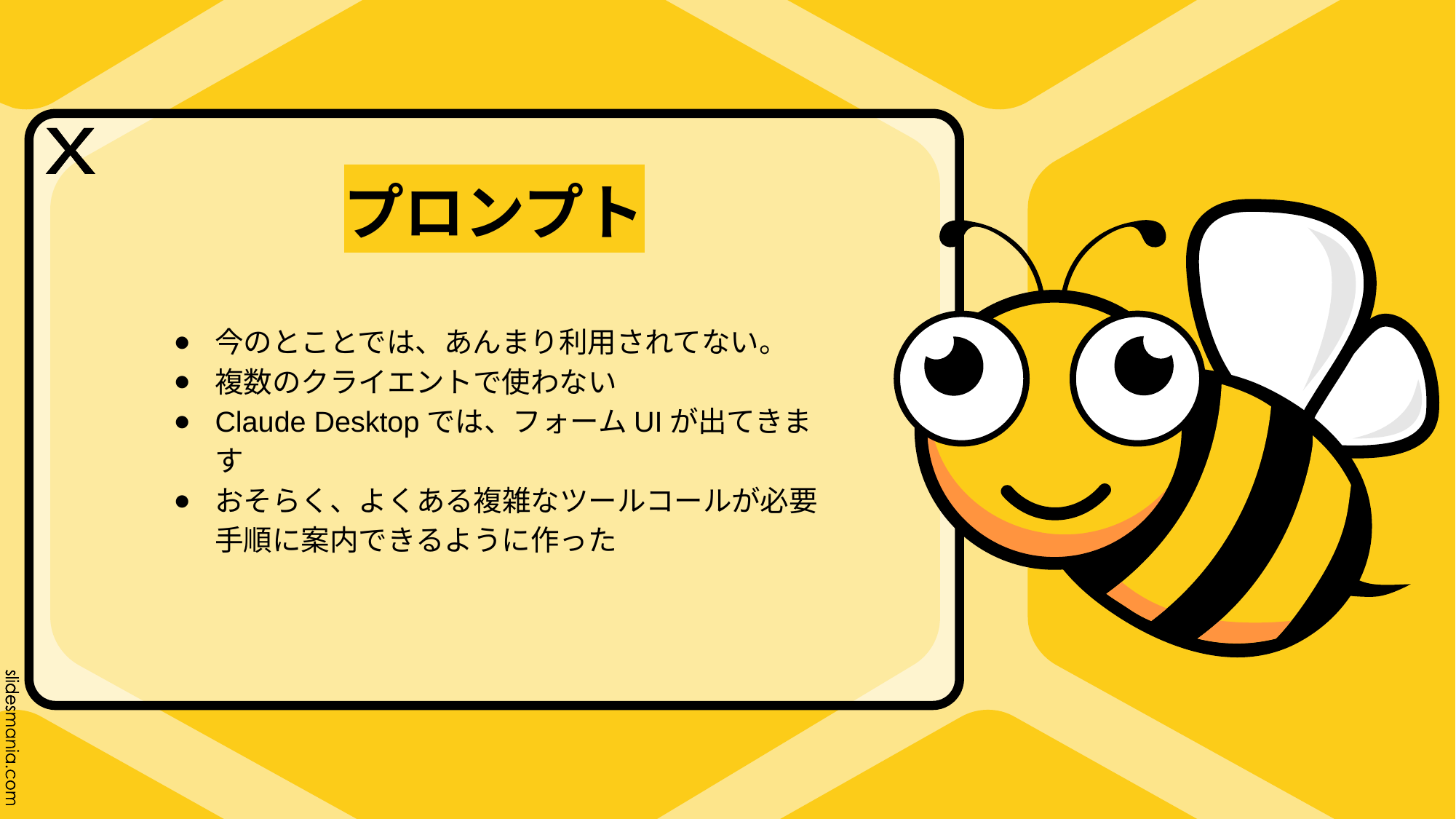

x
# プロンプト
今のとことでは、あんまり利用されてない。
複数のクライエントで使わない
Claude Desktopでは、フォームUIが出てきます
おそらく、よくある複雑なツールコールが必要手順に案内できるように作った